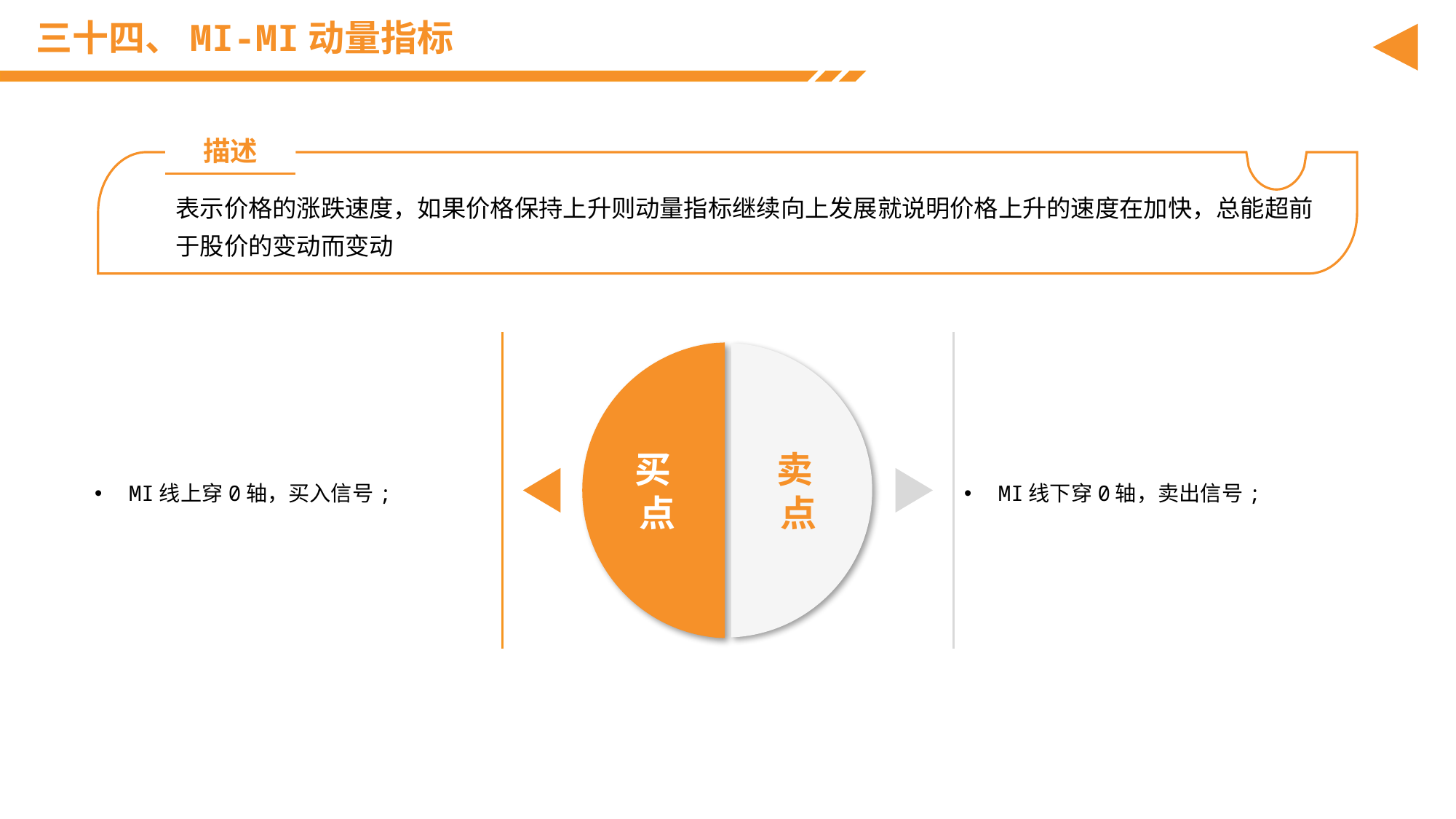

# 三十四、MI-MI动量指标

描述

表示价格的涨跌速度，如果价格保持上升则动量指标继续向上发展就说明价格上升的速度在加快，总能超前于股价的变动而变动
MI线上穿0轴，买入信号;
MI线下穿0轴，卖出信号;

买
点
卖
点